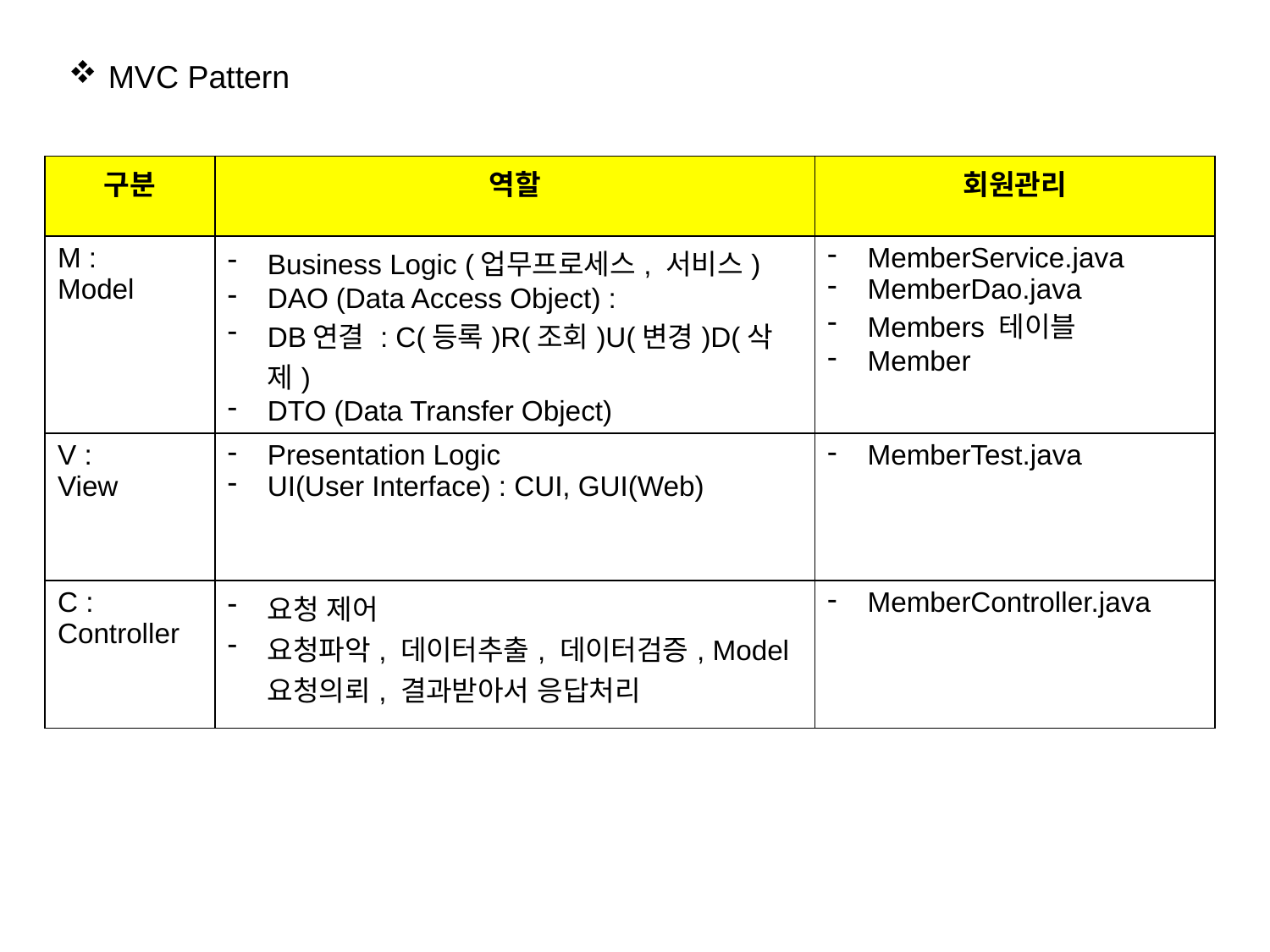

MVC Pattern
| 구분 | 역할 | 회원관리 |
| --- | --- | --- |
| M : Model | Business Logic (업무프로세스, 서비스) DAO (Data Access Object) : DB연결 : C(등록)R(조회)U(변경)D(삭제) DTO (Data Transfer Object) | MemberService.java MemberDao.java Members 테이블 Member |
| V : View | Presentation Logic UI(User Interface) : CUI, GUI(Web) | MemberTest.java |
| C : Controller | 요청 제어 요청파악, 데이터추출, 데이터검증, Model 요청의뢰, 결과받아서 응답처리 | MemberController.java |